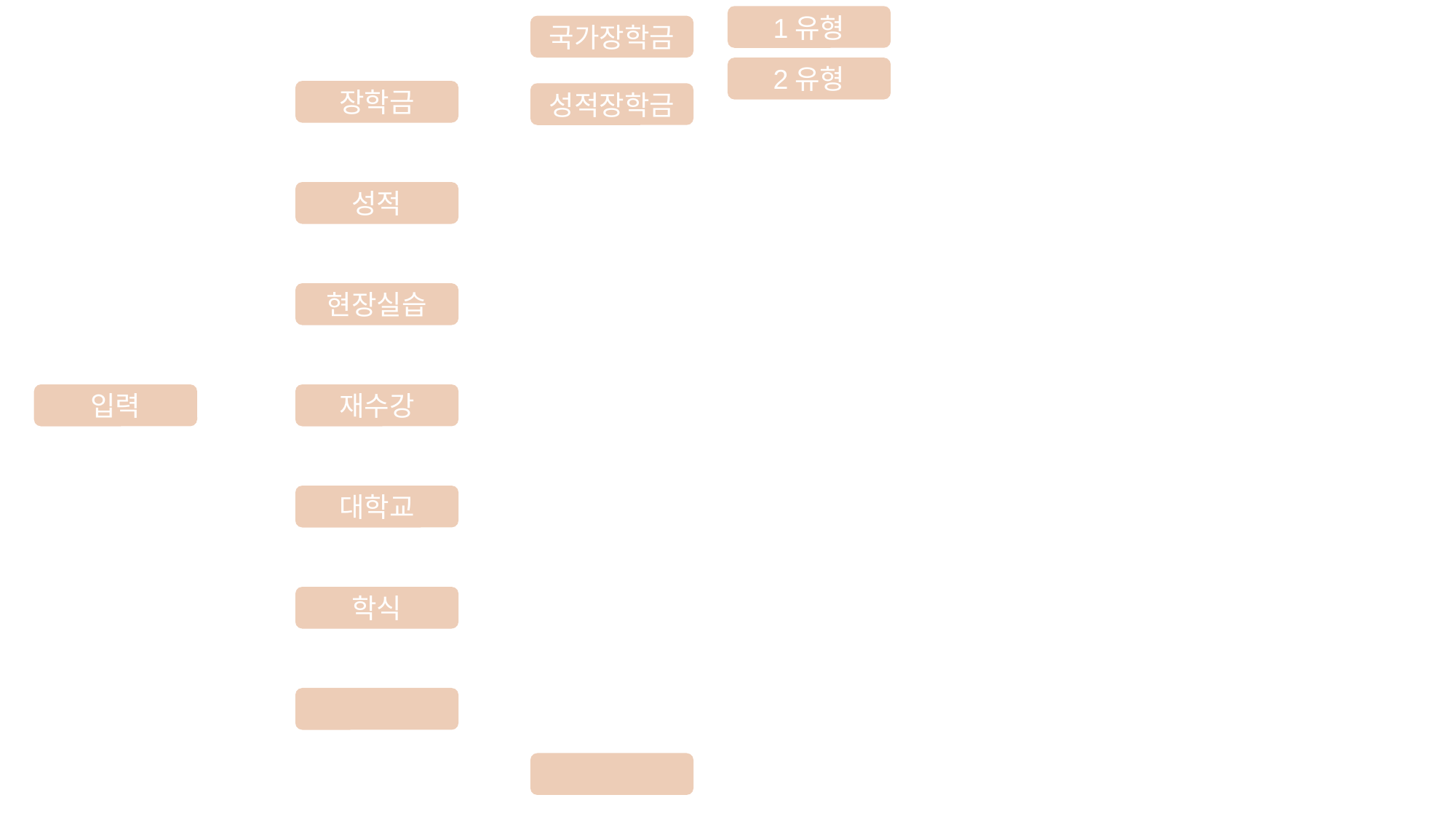

1유형
국가장학금
2유형
장학금
성적장학금
성적
현장실습
입력
재수강
대학교
학식